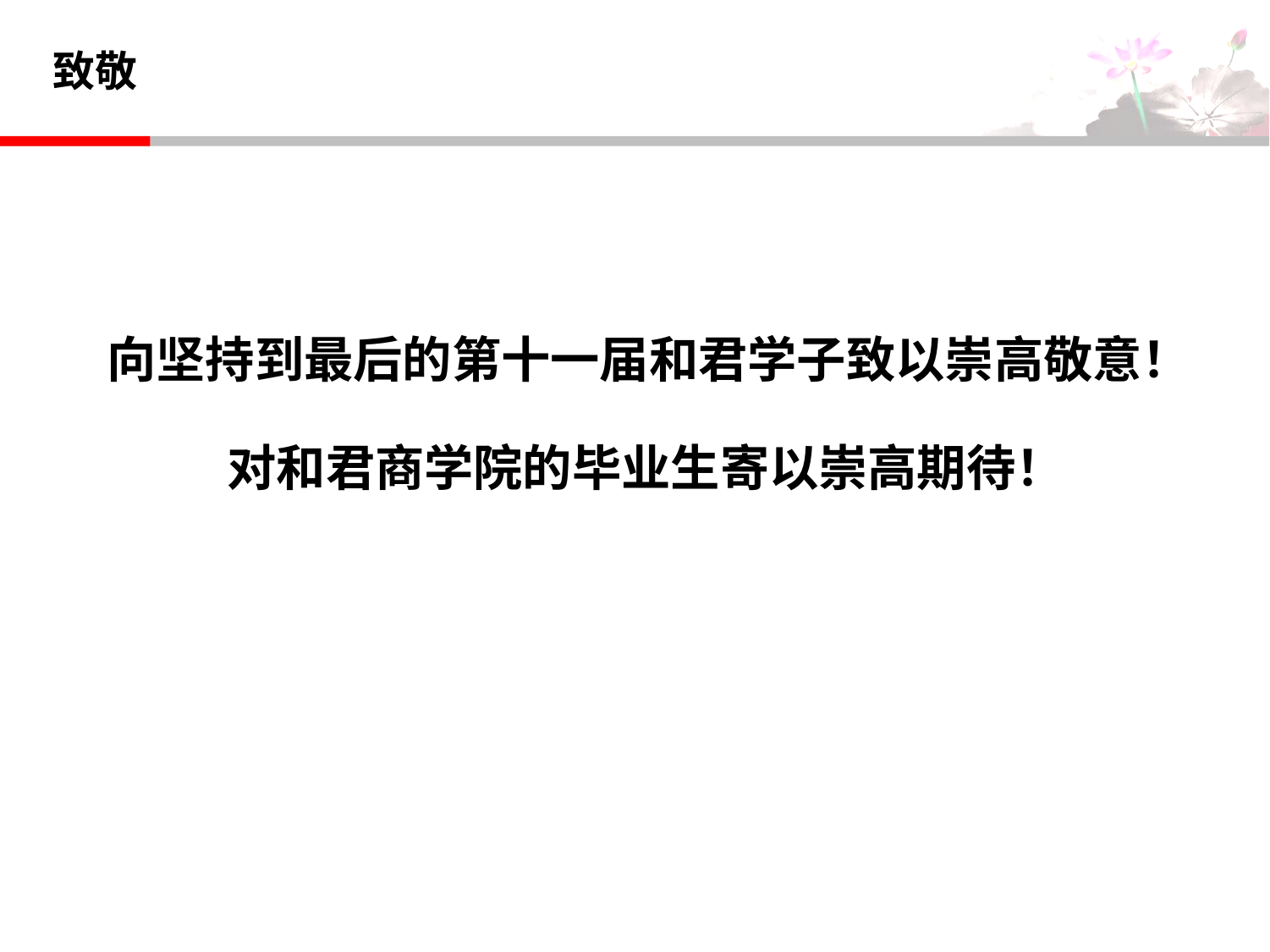

致敬

  向坚持到最后的第十一届和君学子致以崇高敬意！
 对和君商学院的毕业生寄以崇高期待！